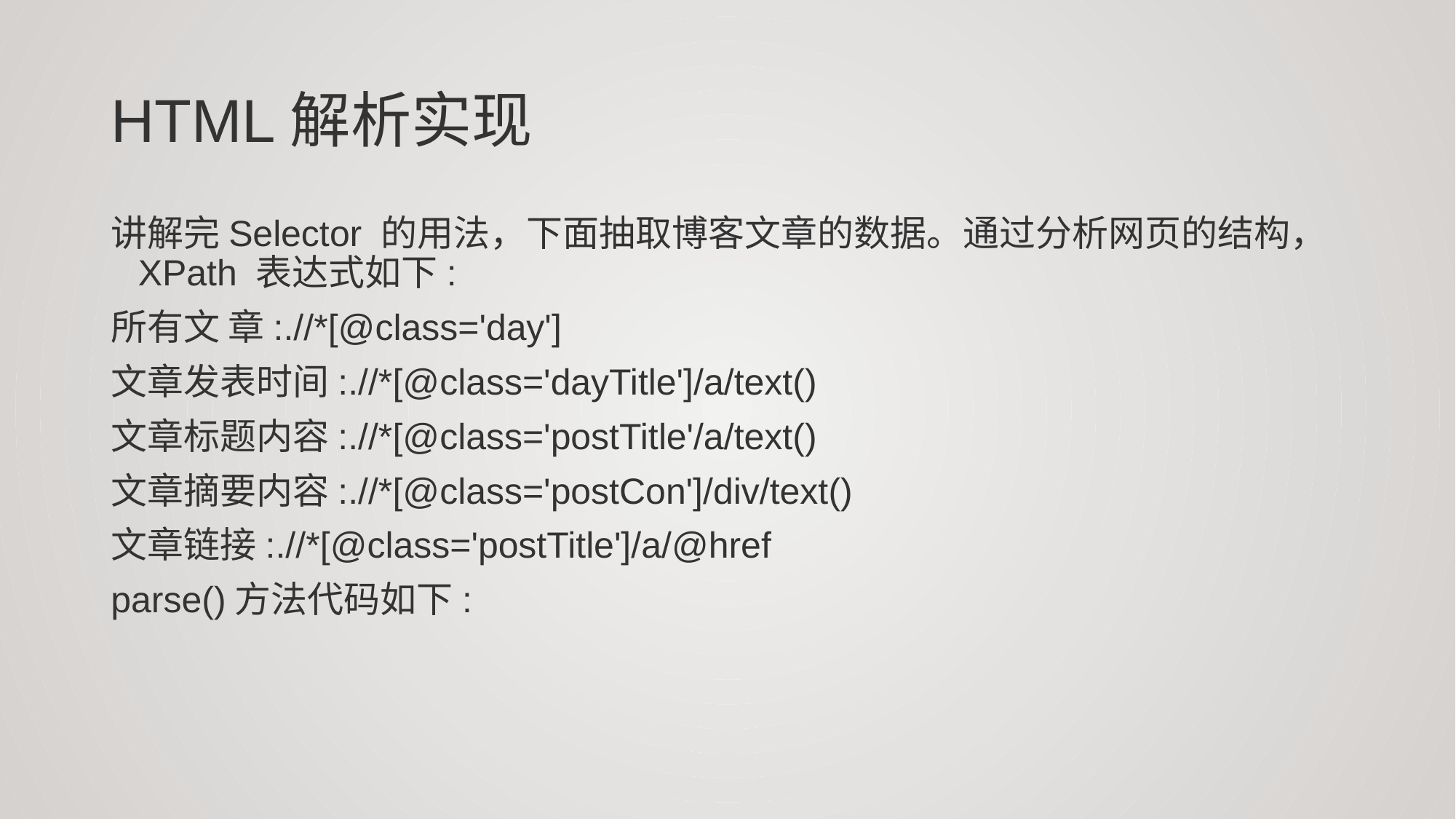

# HTML解析实现
讲解完Selector 的用法，下面抽取博客文章的数据。通过分析网页的结构，XPath 表达式如下:
所有文 章:.//*[@class='day']
文章发表时间:.//*[@class='dayTitle']/a/text()
文章标题内容:.//*[@class='postTitle'/a/text()
文章摘要内容:.//*[@class='postCon']/div/text()
文章链接:.//*[@class='postTitle']/a/@href
parse()方法代码如下: